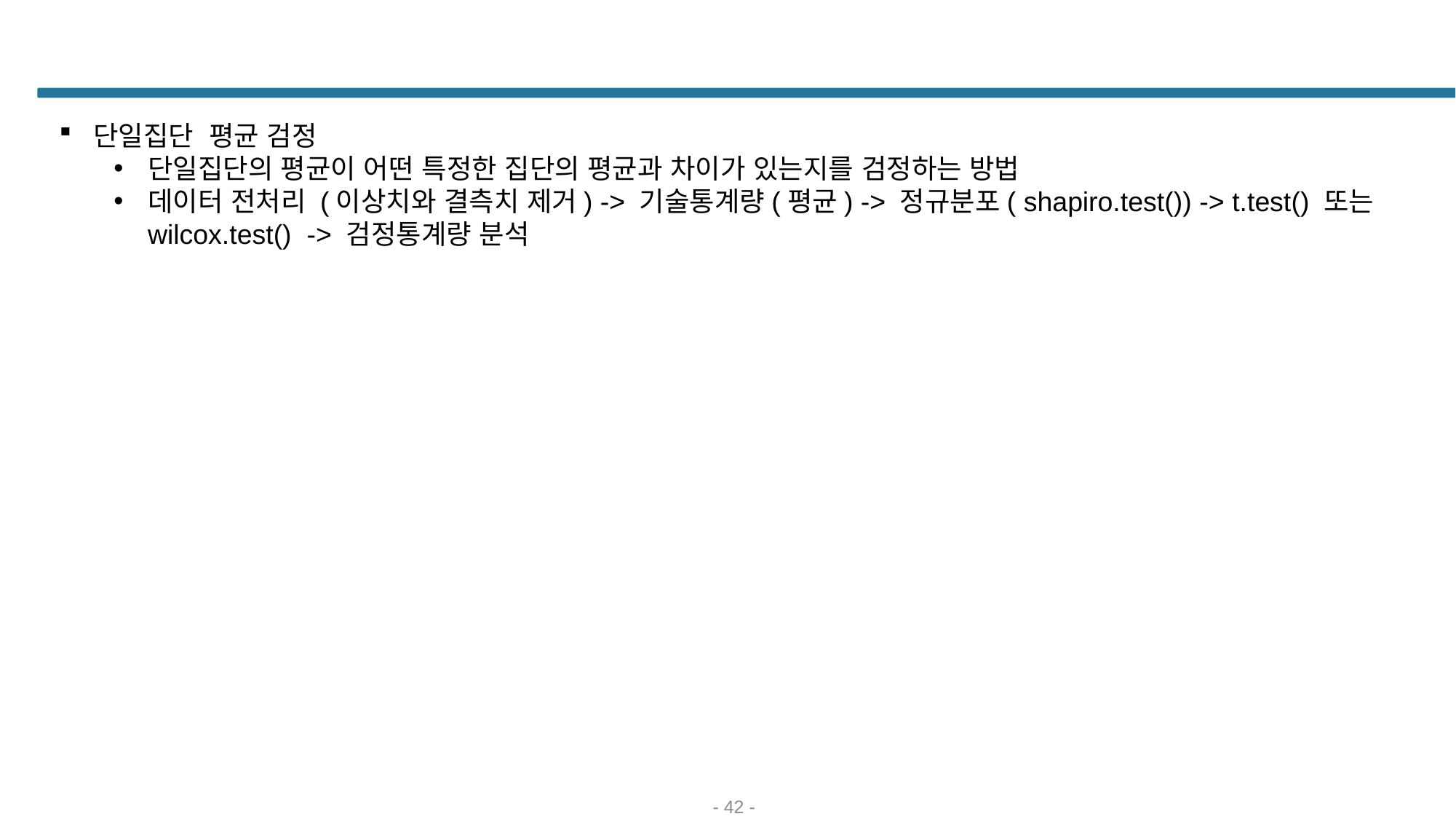

#
단일집단  평균 검정
단일집단의 평균이 어떤 특정한 집단의 평균과 차이가 있는지를 검정하는 방법
데이터 전처리 (이상치와 결측치 제거) -> 기술통계량(평균) -> 정규분포( shapiro.test()) -> t.test() 또는 wilcox.test()  -> 검정통계량 분석

- 42 -